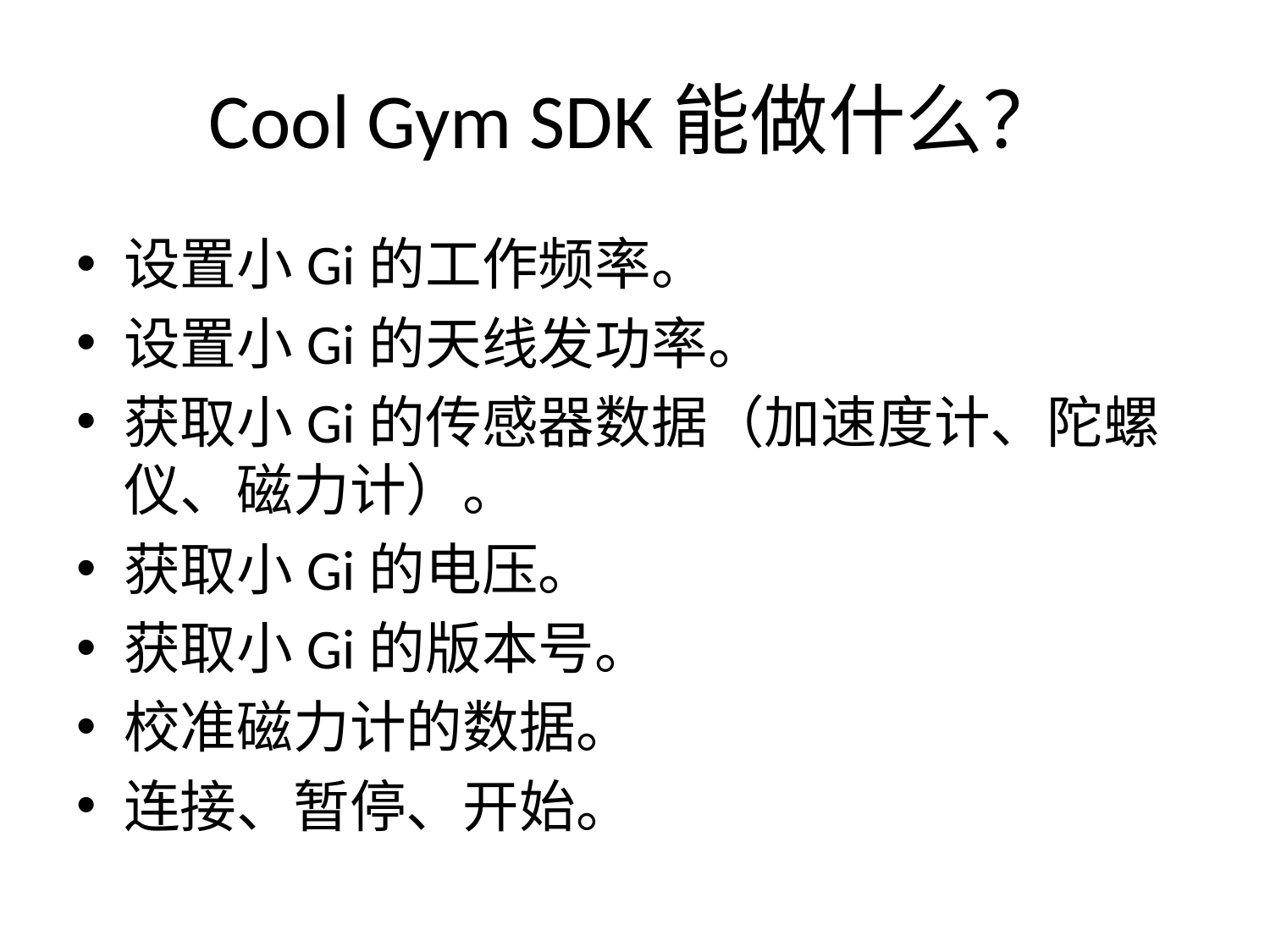

# Cool Gym SDK能做什么？
设置小Gi的工作频率。
设置小Gi的天线发功率。
获取小Gi的传感器数据（加速度计、陀螺仪、磁力计）。
获取小Gi的电压。
获取小Gi的版本号。
校准磁力计的数据。
连接、暂停、开始。